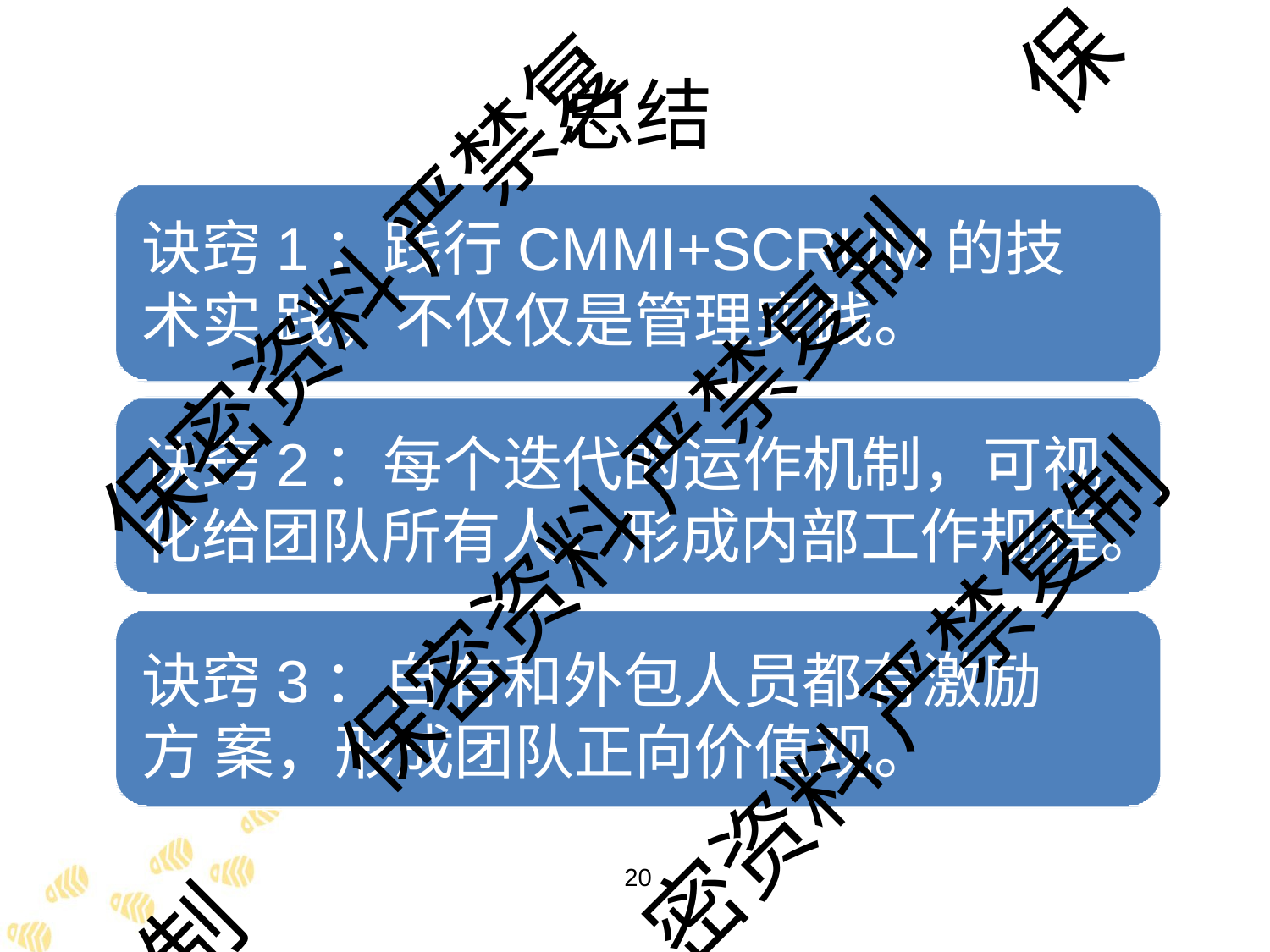

保
# 总结

诀窍1：践行CMMI+SCRUM的技术实 践，不仅仅是管理实践。

诀窍2：每个迭代的运作机制，可视 化给团队所有人，形成内部工作规程。

诀窍3：自有和外包人员都有激励方 案，形成团队正向价值观。
保密资料 严禁复

保密资料 严禁复制

密资料 严禁复制

20
制